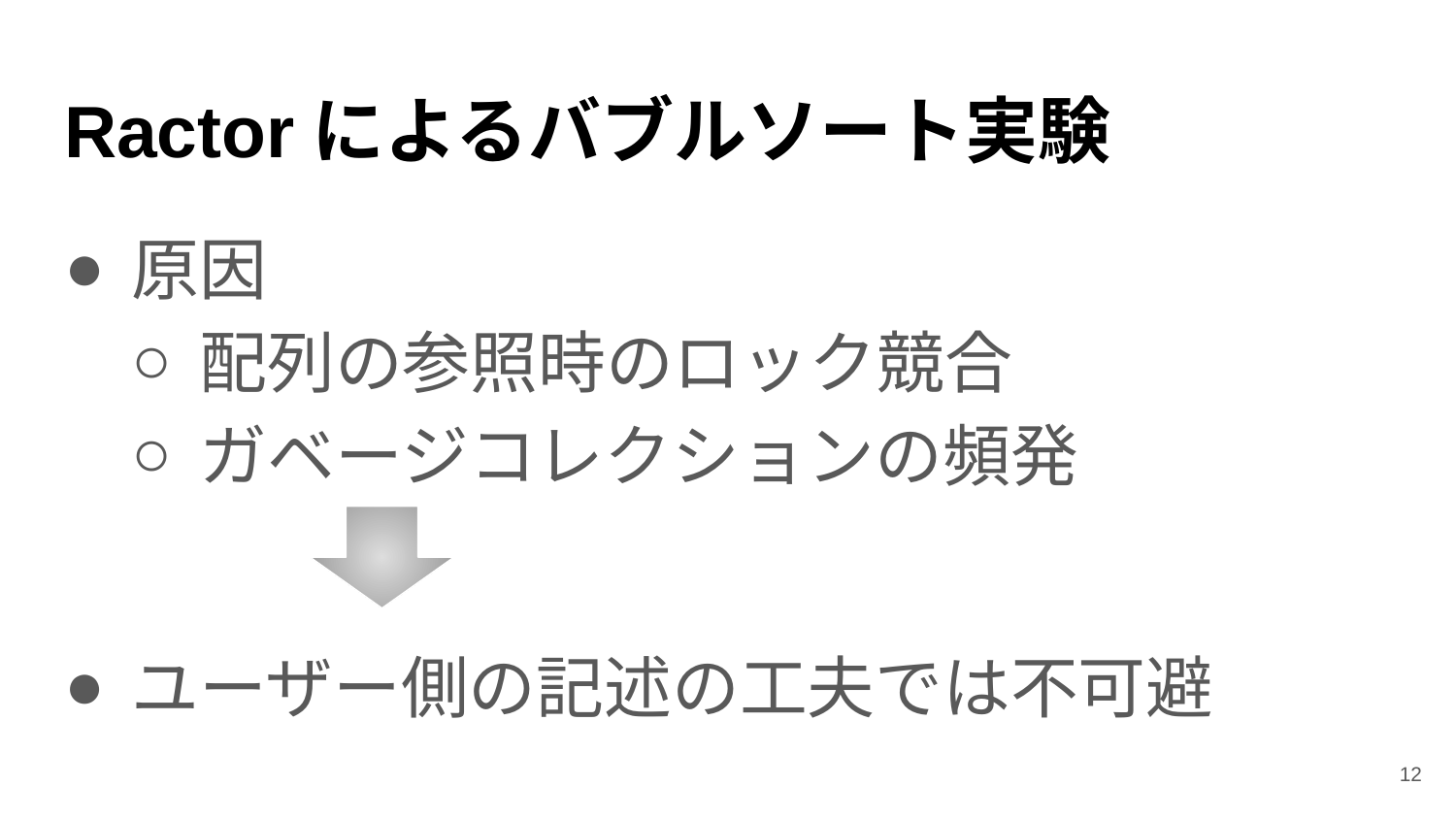

# Ractorによるバブルソート実験
原因
配列の参照時のロック競合
ガベージコレクションの頻発

ユーザー側の記述の工夫では不可避

12